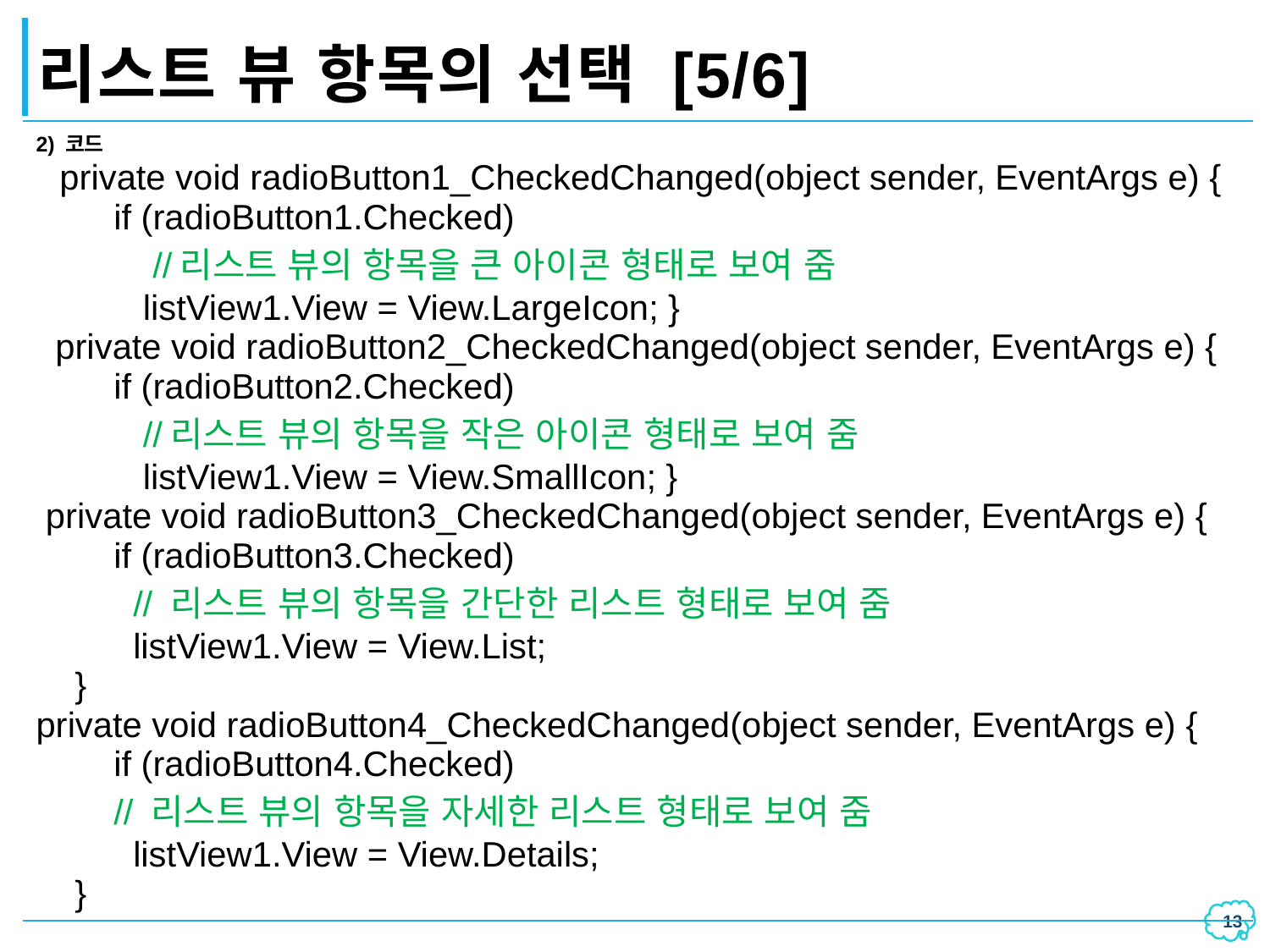

# 리스트 뷰 항목의 선택 [5/6]
| 2) 코드 private void radioButton1\_CheckedChanged(object sender, EventArgs e) { if (radioButton1.Checked) //리스트 뷰의 항목을 큰 아이콘 형태로 보여 줌 listView1.View = View.LargeIcon; } private void radioButton2\_CheckedChanged(object sender, EventArgs e) {      if (radioButton2.Checked) //리스트 뷰의 항목을 작은 아이콘 형태로 보여 줌       listView1.View = View.SmallIcon; } private void radioButton3\_CheckedChanged(object sender, EventArgs e) {      if (radioButton3.Checked) // 리스트 뷰의 항목을 간단한 리스트 형태로 보여 줌       listView1.View = View.List;   } private void radioButton4\_CheckedChanged(object sender, EventArgs e) {      if (radioButton4.Checked) // 리스트 뷰의 항목을 자세한 리스트 형태로 보여 줌       listView1.View = View.Details;   } |
| --- |
13